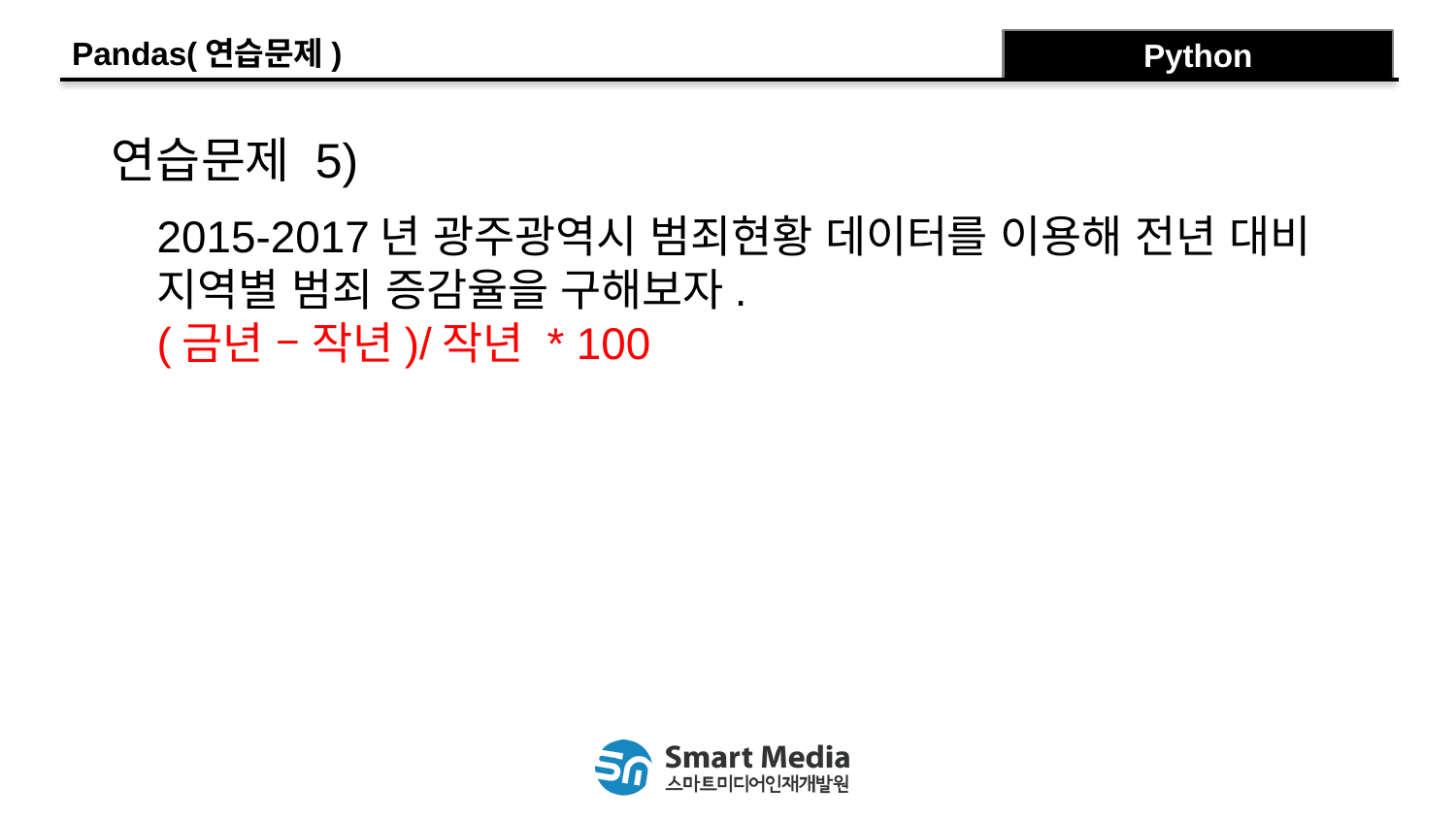

Pandas(연습문제)
Python
연습문제 5)
2015-2017년 광주광역시 범죄현황 데이터를 이용해 전년 대비 지역별 범죄 증감율을 구해보자.
(금년 – 작년)/작년 * 100